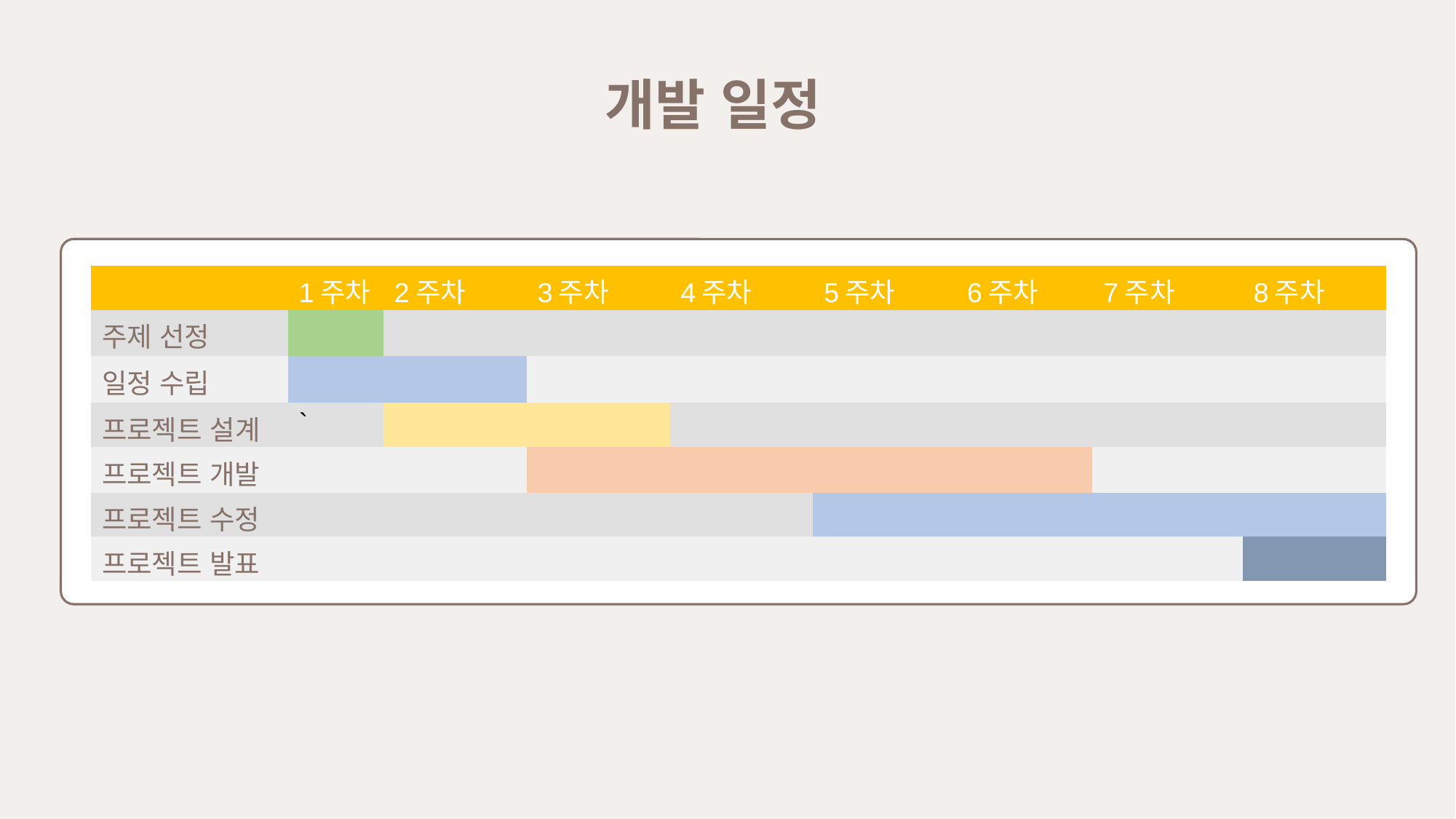

개발 일정

|  | 1주차 | 2주차 | 3주차 | 4주차 | 5주차 | 6주차 | 7주차 | 8주차 |
| --- | --- | --- | --- | --- | --- | --- | --- | --- |
| 주제 선정 |  |  |  |  |  |  |  |  |
| 일정 수립 |  |  |  |  |  |  |  |  |
| 프로젝트 설계 | ` |  |  |  |  |  |  |  |
| 프로젝트 개발 |  |  |  |  |  |  |  |  |
| 프로젝트 수정 |  |  |  |  |  |  |  |  |
| 프로젝트 발표 |  |  |  |  |  |  |  |  |